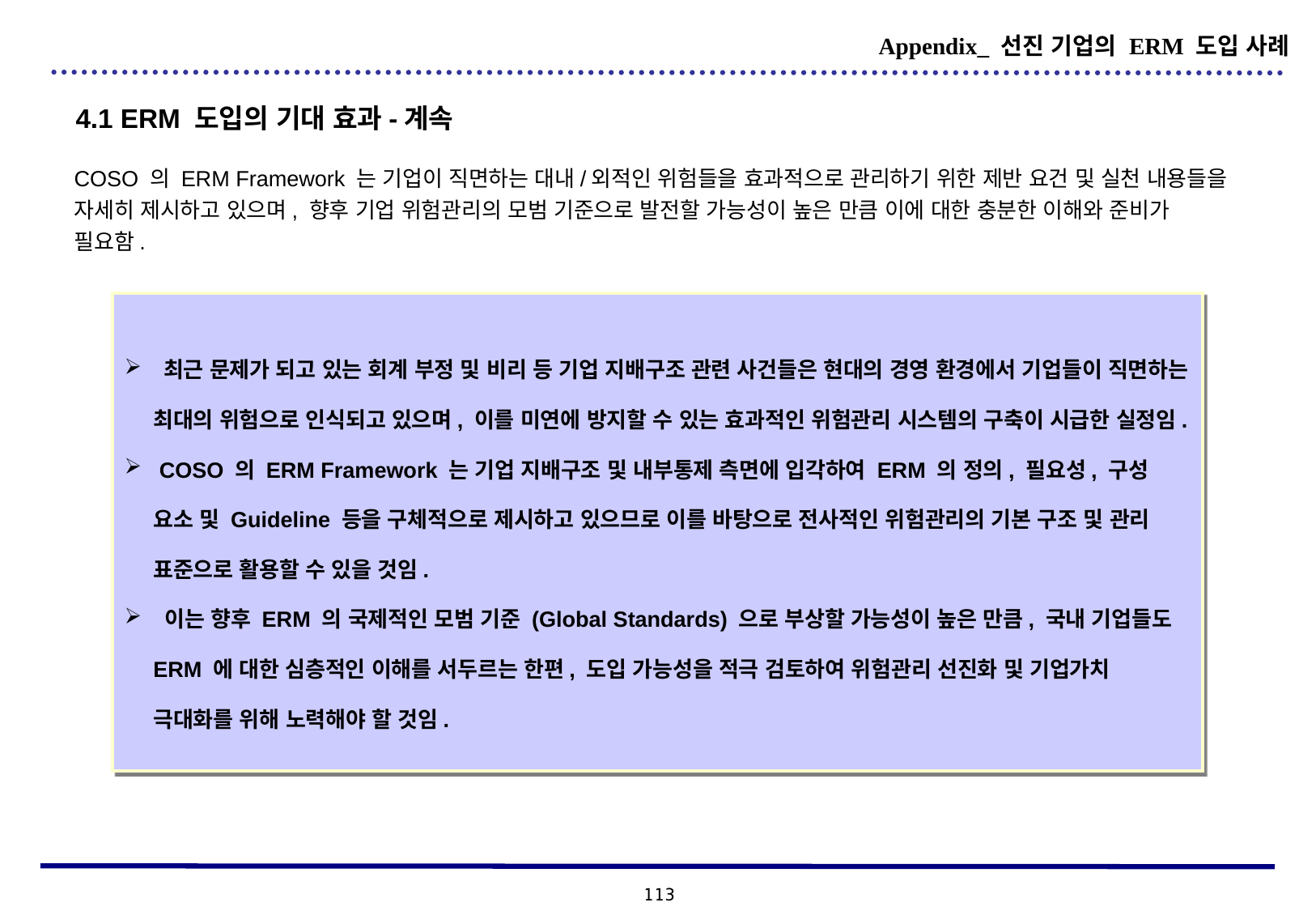

Appendix_ 선진 기업의 ERM 도입 사례
4.1 ERM 도입의 기대 효과-계속
COSO 의 ERM Framework 는 기업이 직면하는 대내/외적인 위험들을 효과적으로 관리하기 위한 제반 요건 및 실천 내용들을 자세히 제시하고 있으며, 향후 기업 위험관리의 모범 기준으로 발전할 가능성이 높은 만큼 이에 대한 충분한 이해와 준비가 필요함.
 최근 문제가 되고 있는 회계 부정 및 비리 등 기업 지배구조 관련 사건들은 현대의 경영 환경에서 기업들이 직면하는 최대의 위험으로 인식되고 있으며, 이를 미연에 방지할 수 있는 효과적인 위험관리 시스템의 구축이 시급한 실정임.
 COSO 의 ERM Framework 는 기업 지배구조 및 내부통제 측면에 입각하여 ERM 의 정의, 필요성, 구성 요소 및 Guideline 등을 구체적으로 제시하고 있으므로 이를 바탕으로 전사적인 위험관리의 기본 구조 및 관리 표준으로 활용할 수 있을 것임.
 이는 향후 ERM 의 국제적인 모범 기준 (Global Standards) 으로 부상할 가능성이 높은 만큼, 국내 기업들도 ERM 에 대한 심층적인 이해를 서두르는 한편, 도입 가능성을 적극 검토하여 위험관리 선진화 및 기업가치 극대화를 위해 노력해야 할 것임.